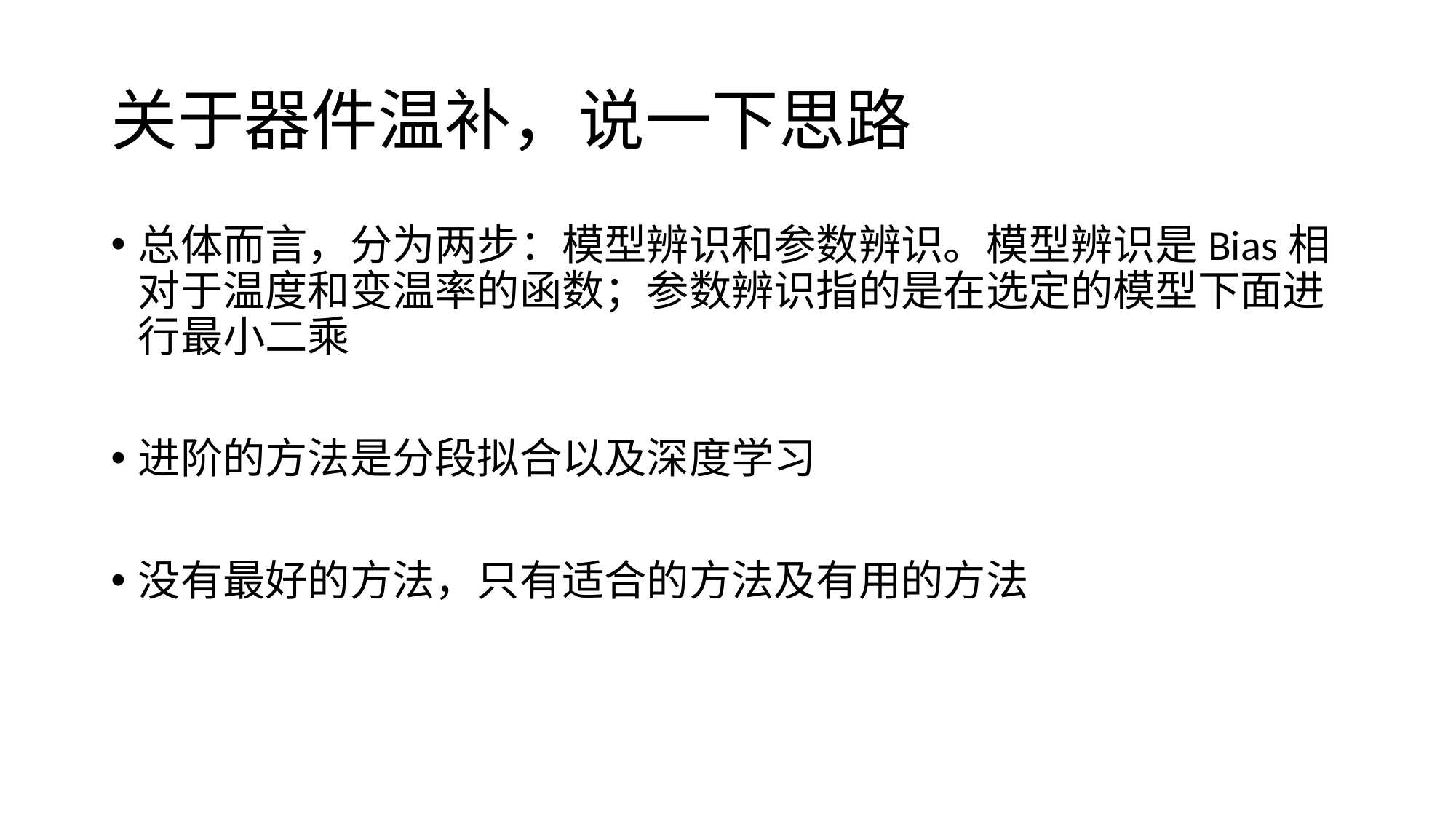

# 关于器件温补，说一下思路
总体而言，分为两步：模型辨识和参数辨识。模型辨识是Bias相对于温度和变温率的函数；参数辨识指的是在选定的模型下面进行最小二乘

进阶的方法是分段拟合以及深度学习

没有最好的方法，只有适合的方法及有用的方法